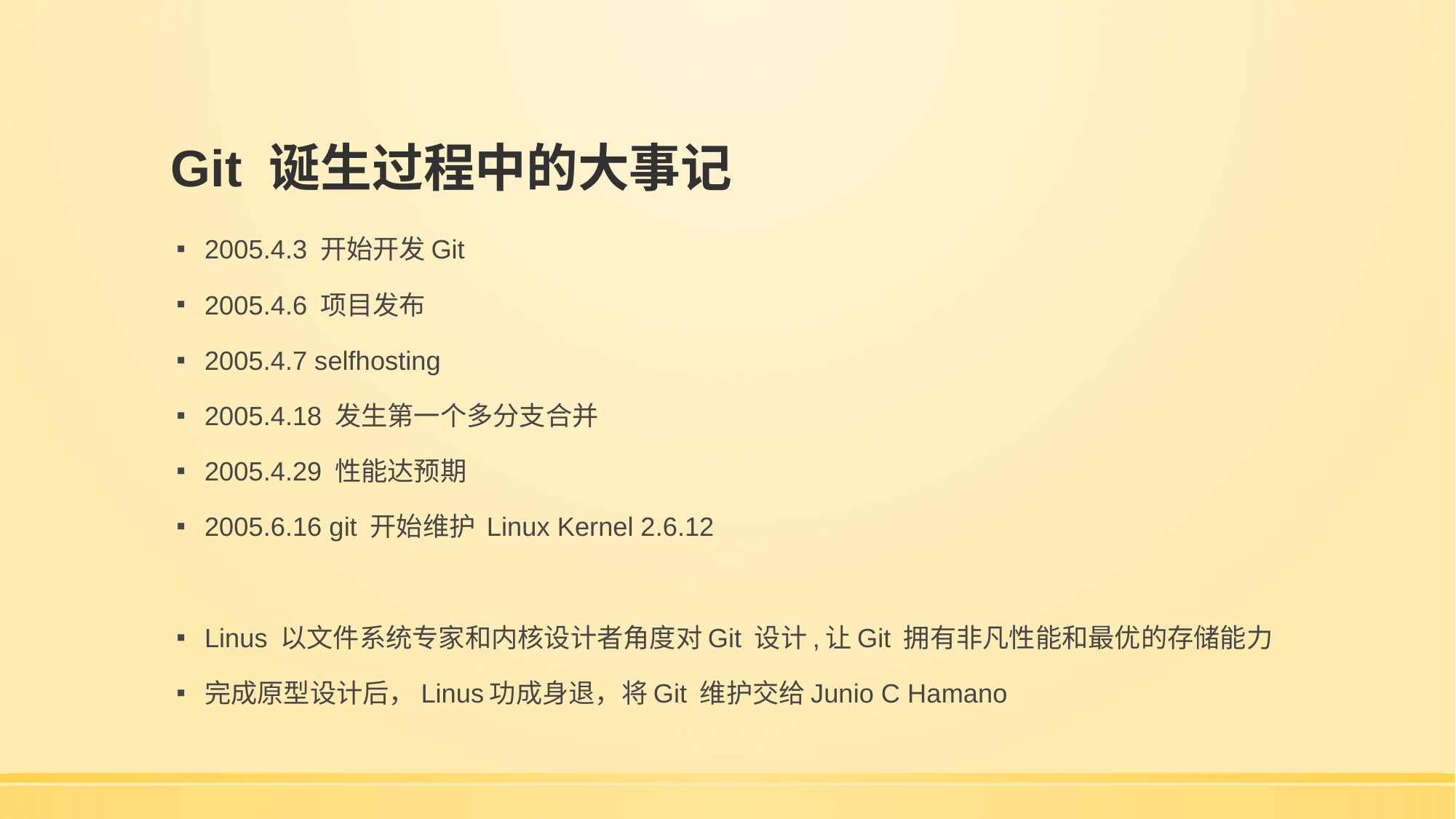

# Git 诞生过程中的大事记
2005.4.3 开始开发Git
2005.4.6 项目发布
2005.4.7 selfhosting
2005.4.18 发生第一个多分支合并
2005.4.29 性能达预期
2005.6.16 git 开始维护 Linux Kernel 2.6.12

Linus 以文件系统专家和内核设计者角度对Git 设计,让Git 拥有非凡性能和最优的存储能力
完成原型设计后，Linus功成身退，将Git 维护交给Junio C Hamano